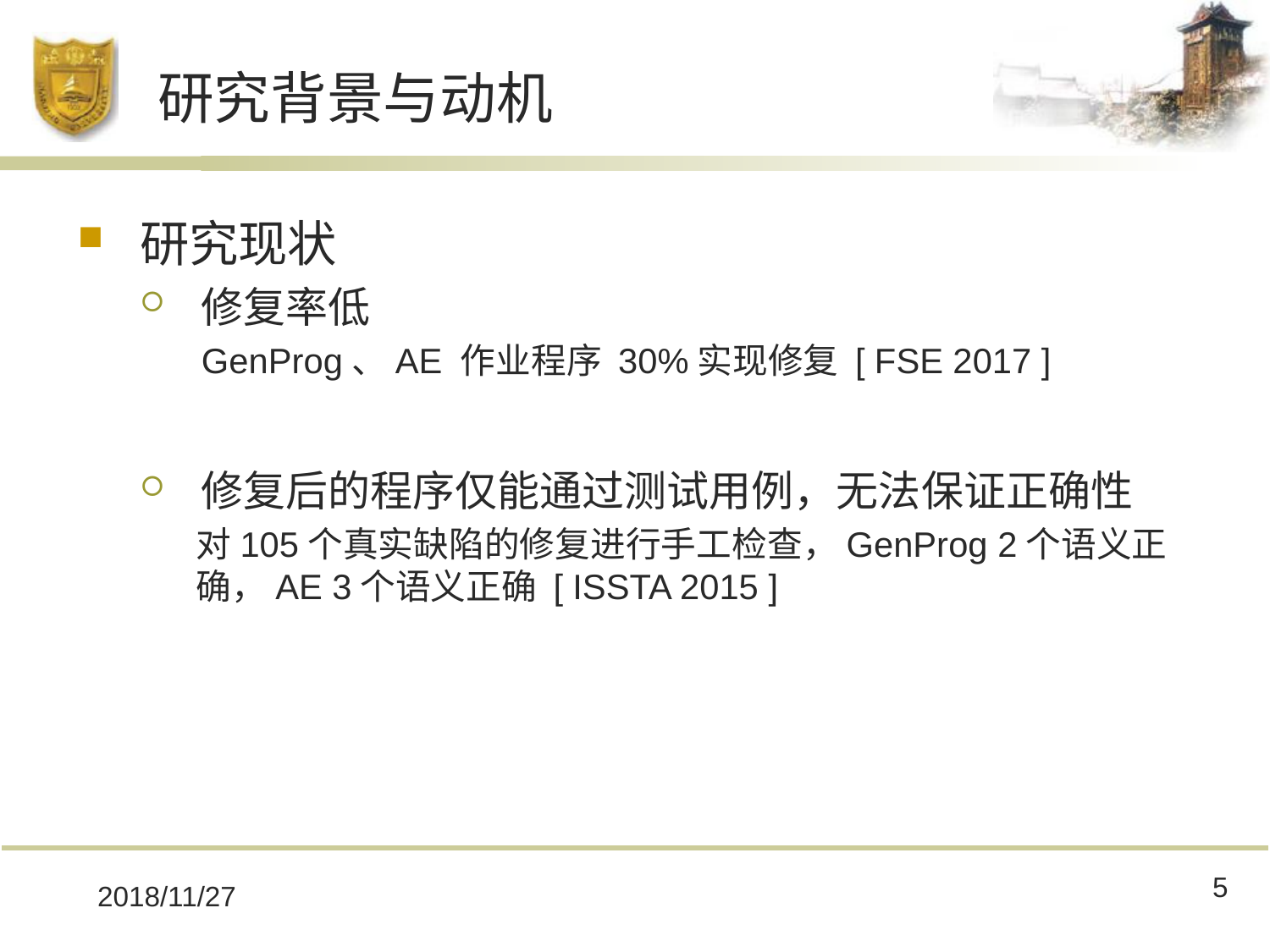

# 研究背景与动机
研究现状
修复率低
GenProg、AE 作业程序 30%实现修复 [ FSE 2017 ]

修复后的程序仅能通过测试用例，无法保证正确性
对105个真实缺陷的修复进行手工检查，GenProg 2个语义正确，AE 3个语义正确 [ ISSTA 2015 ]

5
2018/11/27